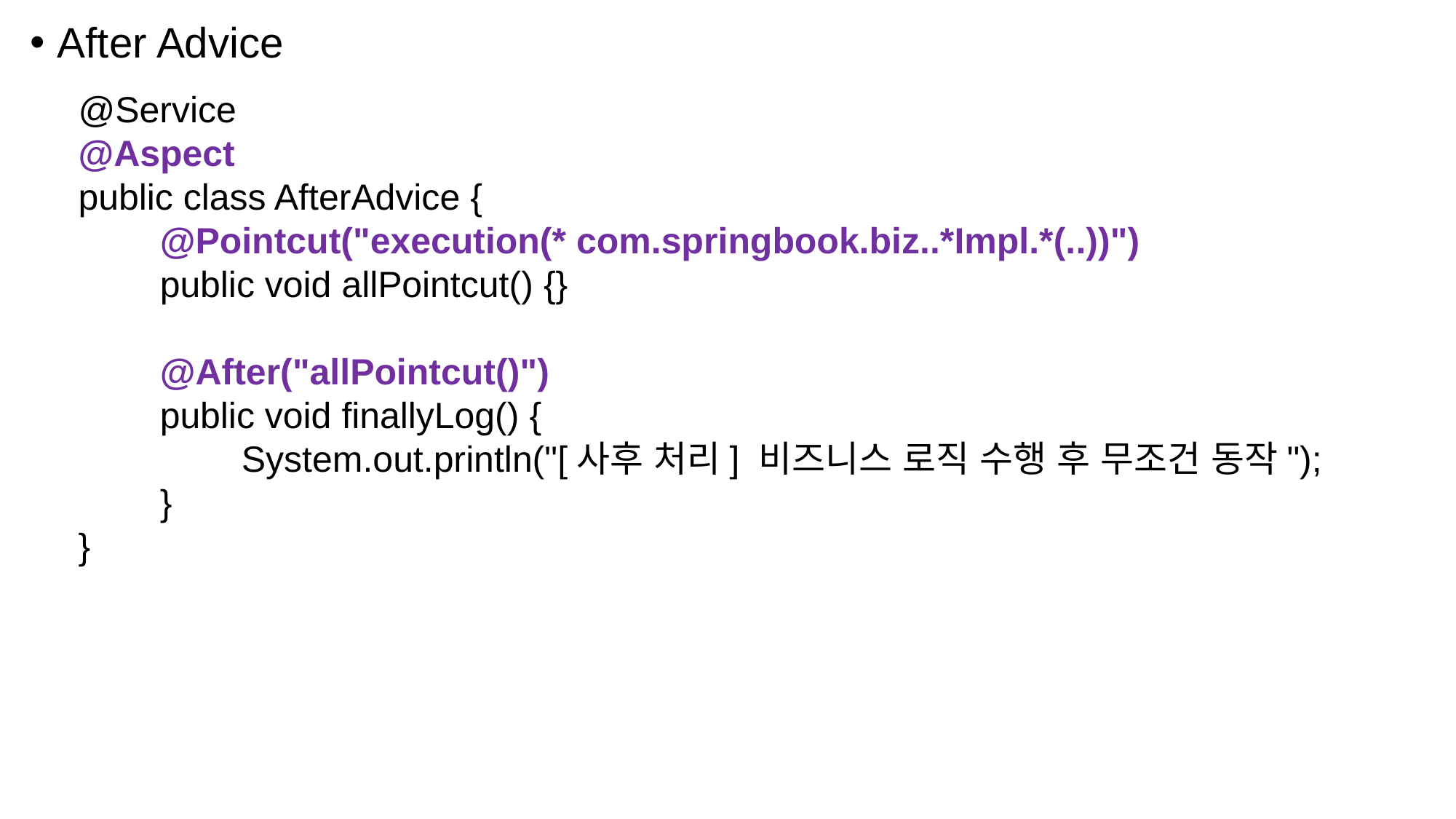

After Advice
@Service
@Aspect
public class AfterAdvice {
        @Pointcut("execution(* com.springbook.biz..*Impl.*(..))")
        public void allPointcut() {}

        @After("allPointcut()")
        public void finallyLog() {
                System.out.println("[사후 처리] 비즈니스 로직 수행 후 무조건 동작");
        }
}